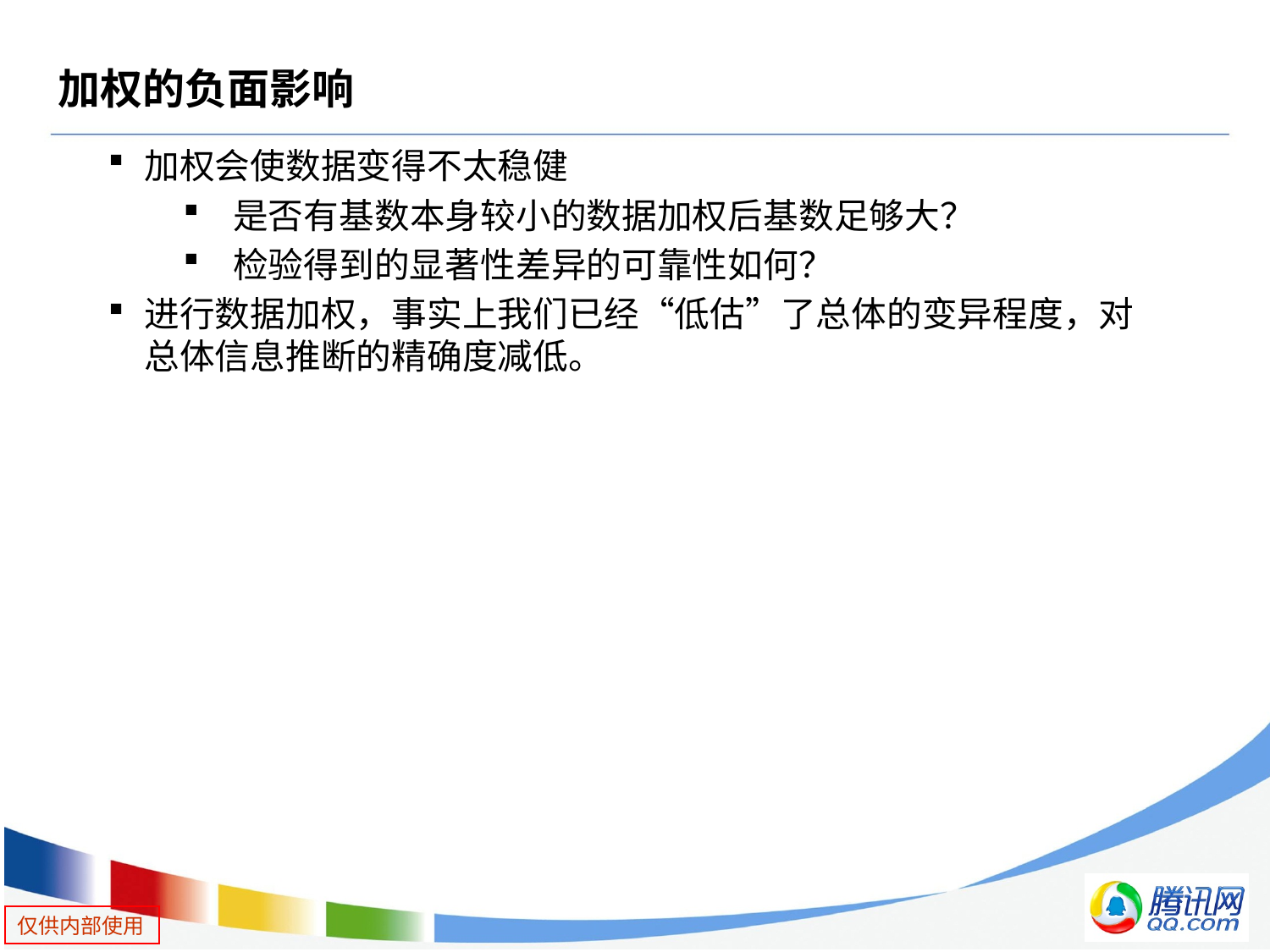

# 加权的负面影响
加权会使数据变得不太稳健
是否有基数本身较小的数据加权后基数足够大？
检验得到的显著性差异的可靠性如何？
进行数据加权，事实上我们已经“低估”了总体的变异程度，对总体信息推断的精确度减低。